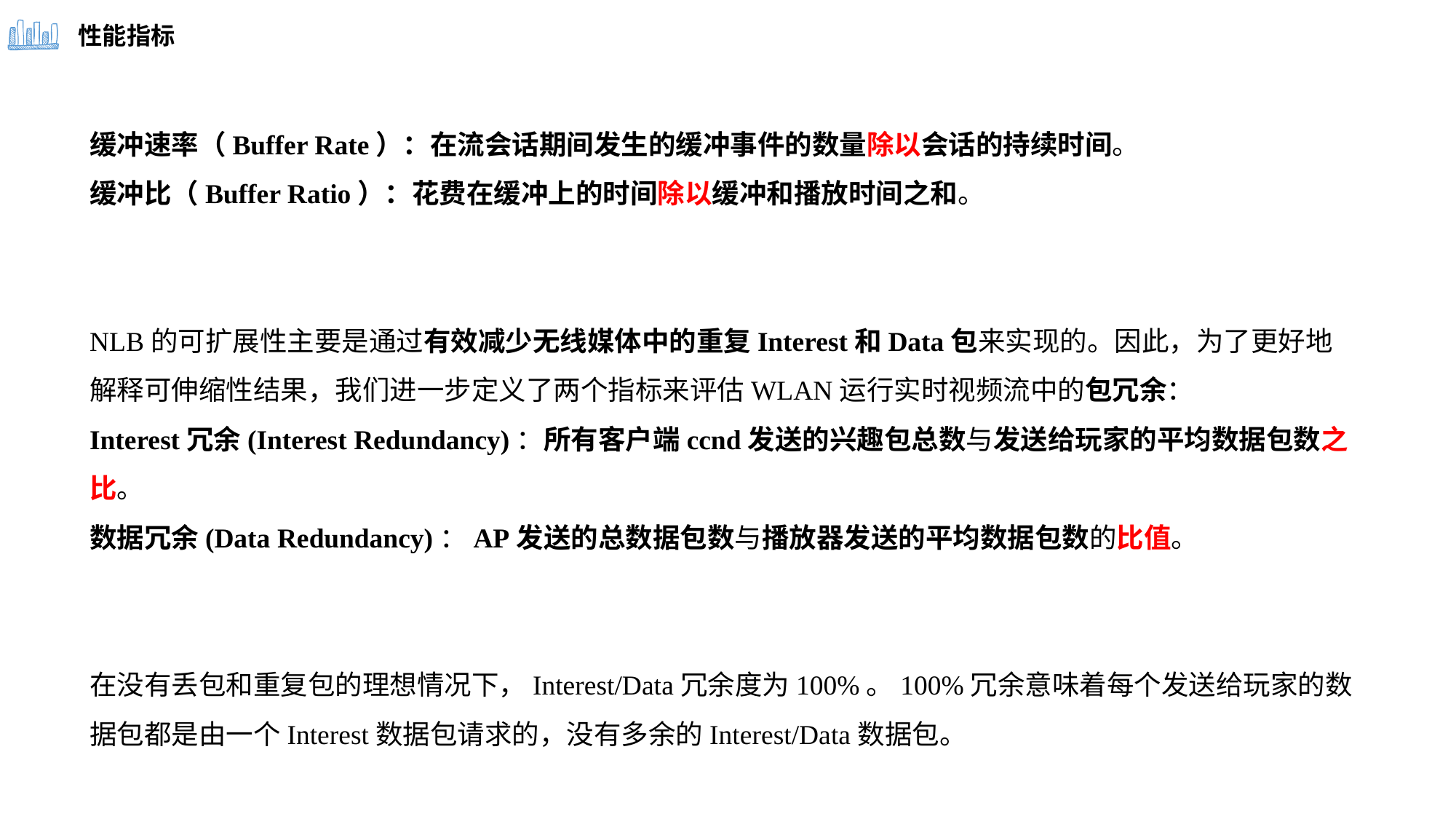

性能指标

缓冲速率（Buffer Rate）：在流会话期间发生的缓冲事件的数量除以会话的持续时间。
缓冲比（Buffer Ratio）：花费在缓冲上的时间除以缓冲和播放时间之和。

NLB的可扩展性主要是通过有效减少无线媒体中的重复Interest和Data包来实现的。因此，为了更好地解释可伸缩性结果，我们进一步定义了两个指标来评估WLAN运行实时视频流中的包冗余：
Interest冗余(Interest Redundancy)：所有客户端ccnd发送的兴趣包总数与发送给玩家的平均数据包数之比。
数据冗余(Data Redundancy)：AP发送的总数据包数与播放器发送的平均数据包数的比值。

在没有丢包和重复包的理想情况下，Interest/Data冗余度为100%。100%冗余意味着每个发送给玩家的数据包都是由一个Interest数据包请求的，没有多余的Interest/Data数据包。